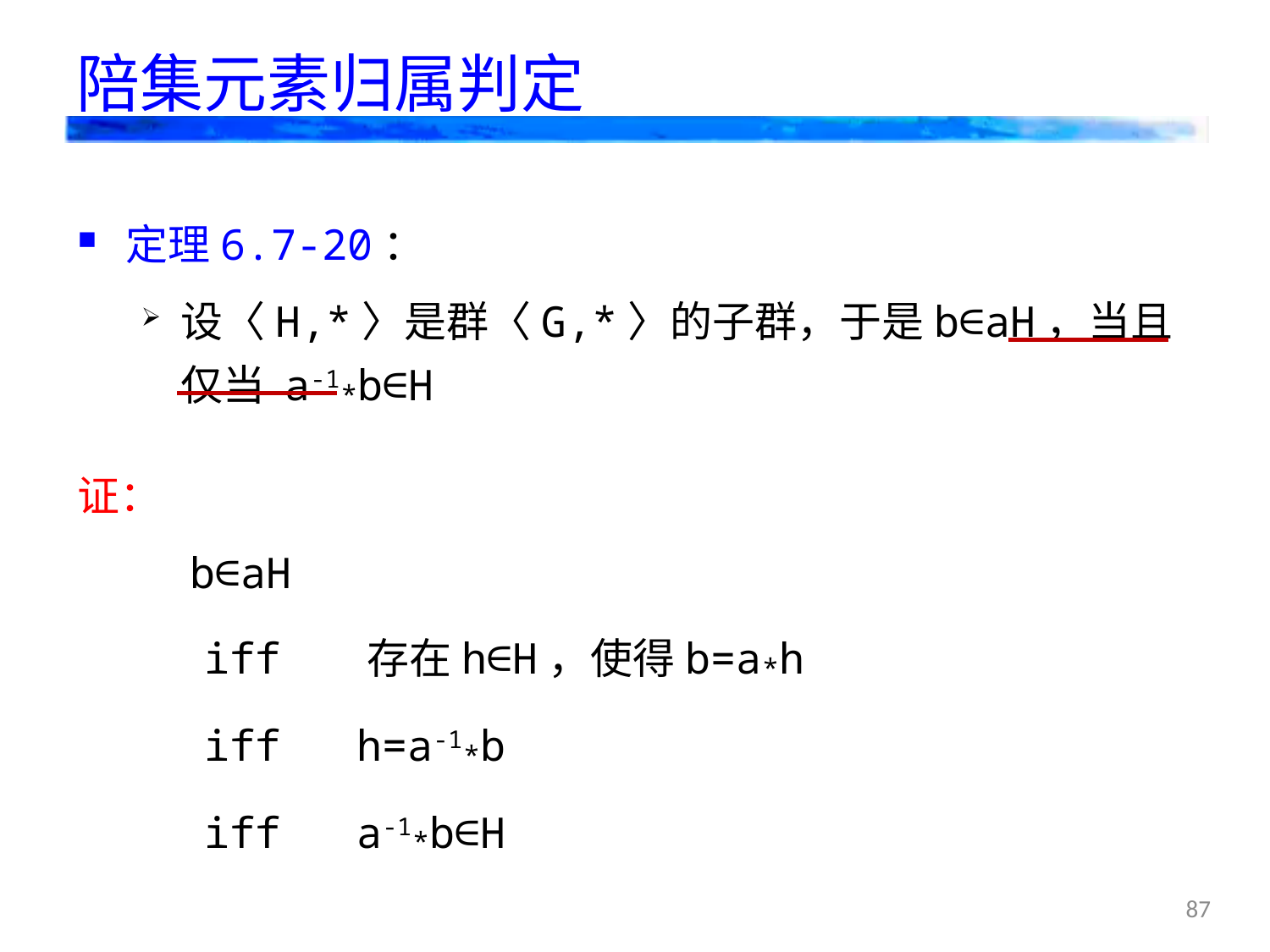

# 陪集元素归属判定
定理6.7-20：
设〈H,*〉是群〈G,*〉的子群，于是b∈aH，当且仅当 a-1*b∈H
证：
b∈aH
     iff   存在h∈H，使得b=a*h
     iff   h=a-1*b
     iff   a-1*b∈H
87